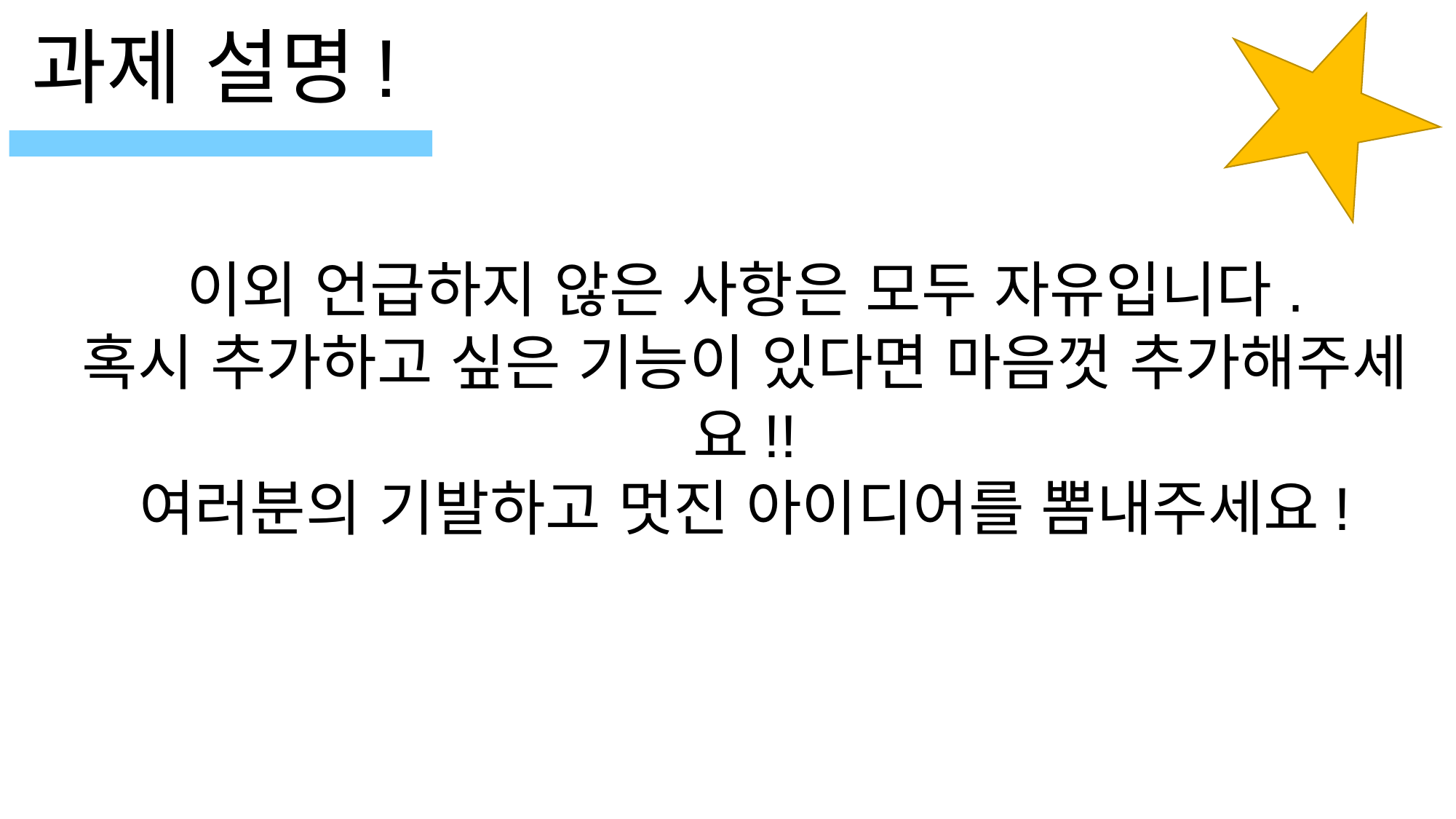

과제 설명!

이외 언급하지 않은 사항은 모두 자유입니다.
혹시 추가하고 싶은 기능이 있다면 마음껏 추가해주세요!!
여러분의 기발하고 멋진 아이디어를 뽐내주세요!